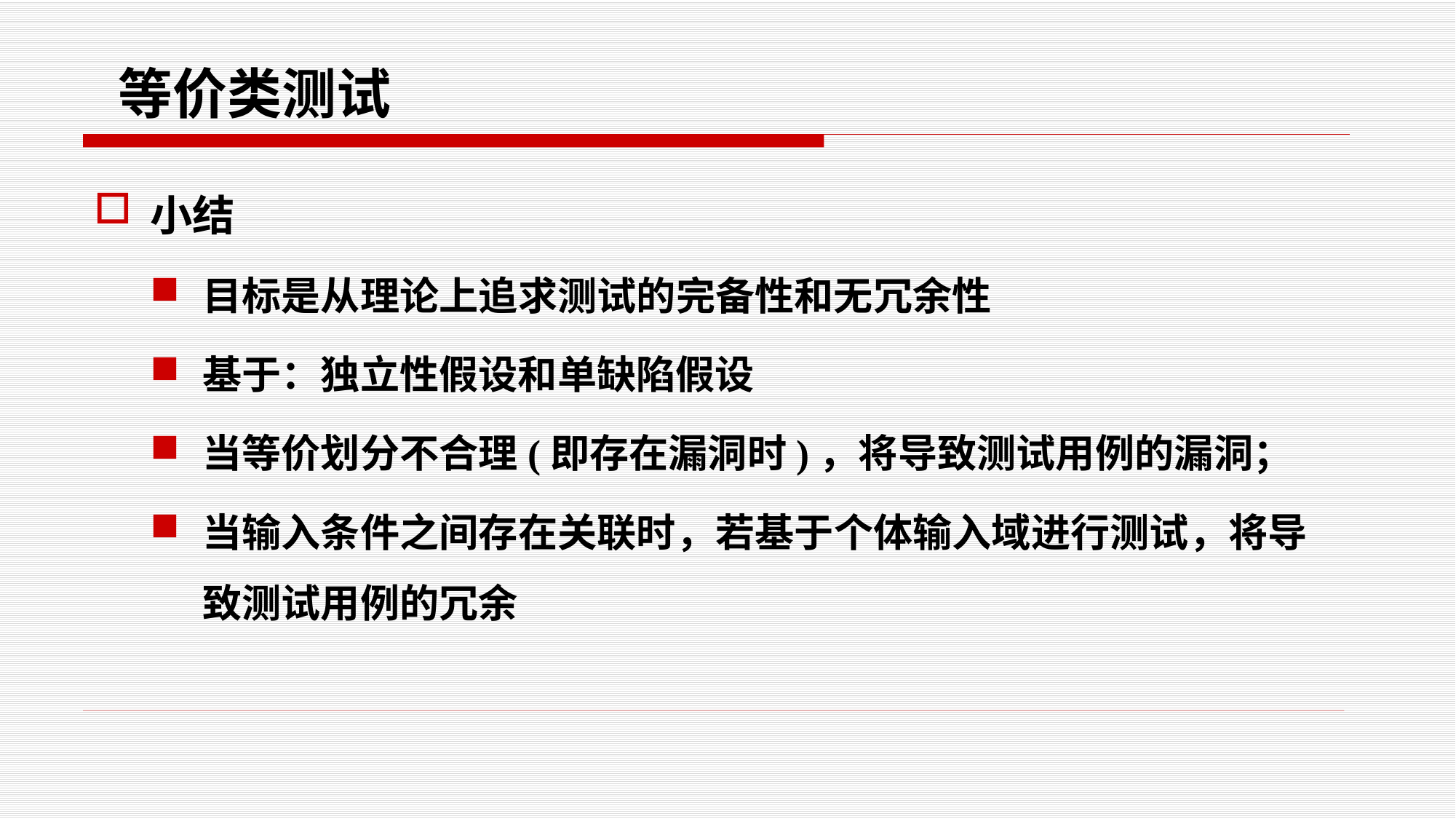

# 等价类测试
小结
目标是从理论上追求测试的完备性和无冗余性
基于：独立性假设和单缺陷假设
当等价划分不合理(即存在漏洞时)，将导致测试用例的漏洞；
当输入条件之间存在关联时，若基于个体输入域进行测试，将导致测试用例的冗余
44